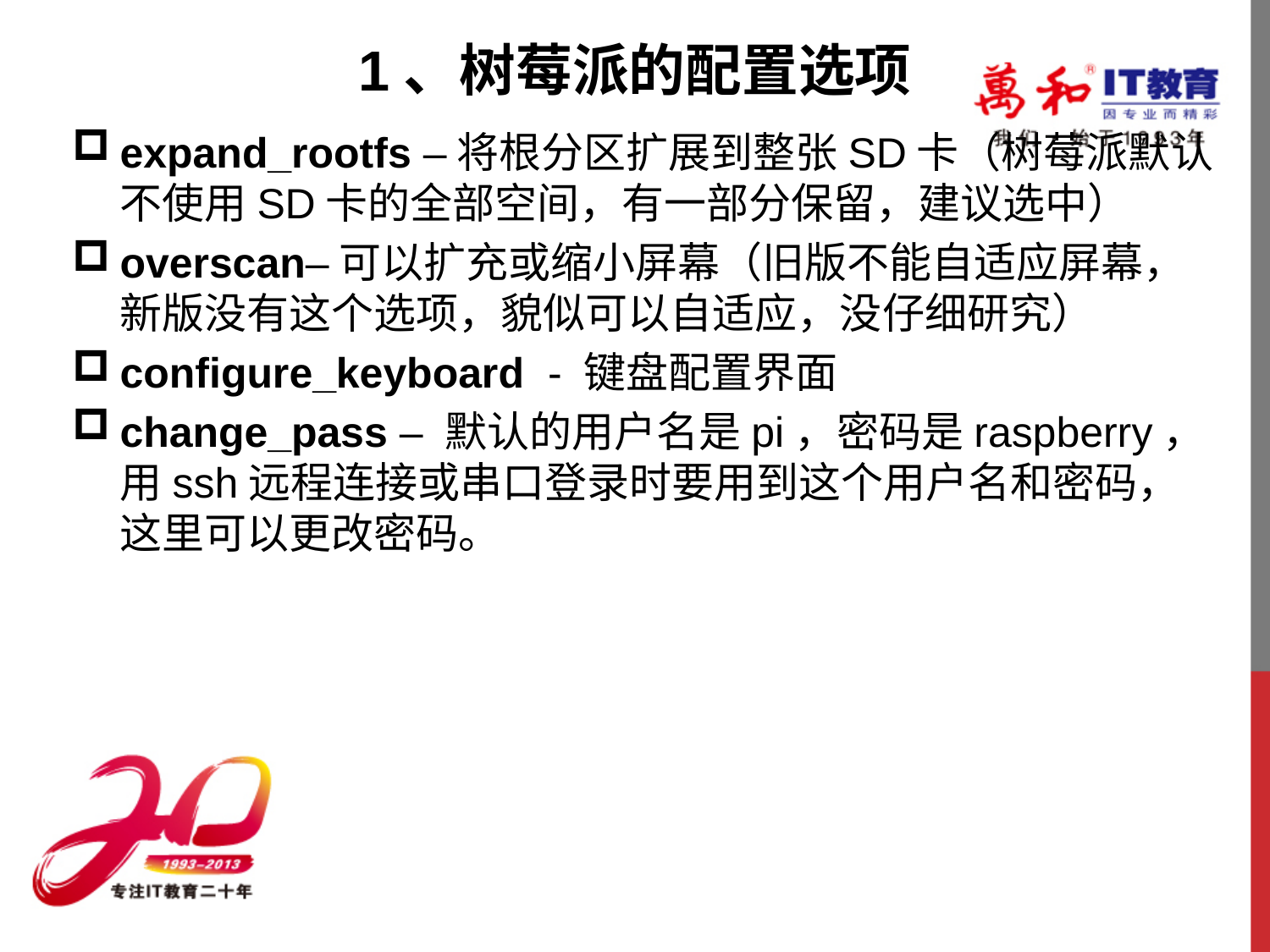

# 1、树莓派的配置选项
expand_rootfs –将根分区扩展到整张SD卡（树莓派默认不使用SD卡的全部空间，有一部分保留，建议选中）
overscan–可以扩充或缩小屏幕（旧版不能自适应屏幕，新版没有这个选项，貌似可以自适应，没仔细研究）
configure_keyboard  - 键盘配置界面
change_pass – 默认的用户名是pi，密码是raspberry，用ssh远程连接或串口登录时要用到这个用户名和密码，这里可以更改密码。